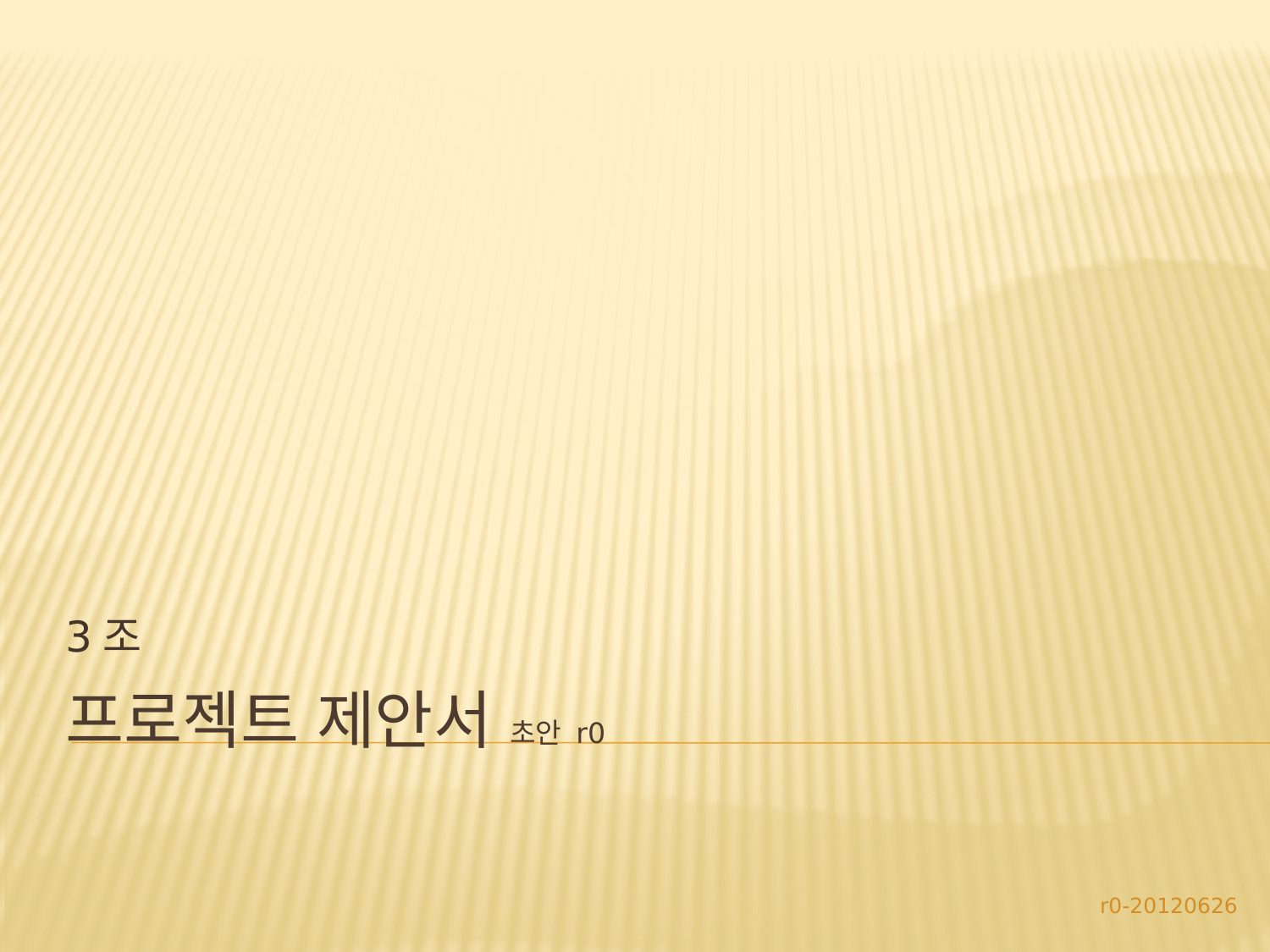

3조
# 프로젝트 제안서 초안 r0
r0-20120626